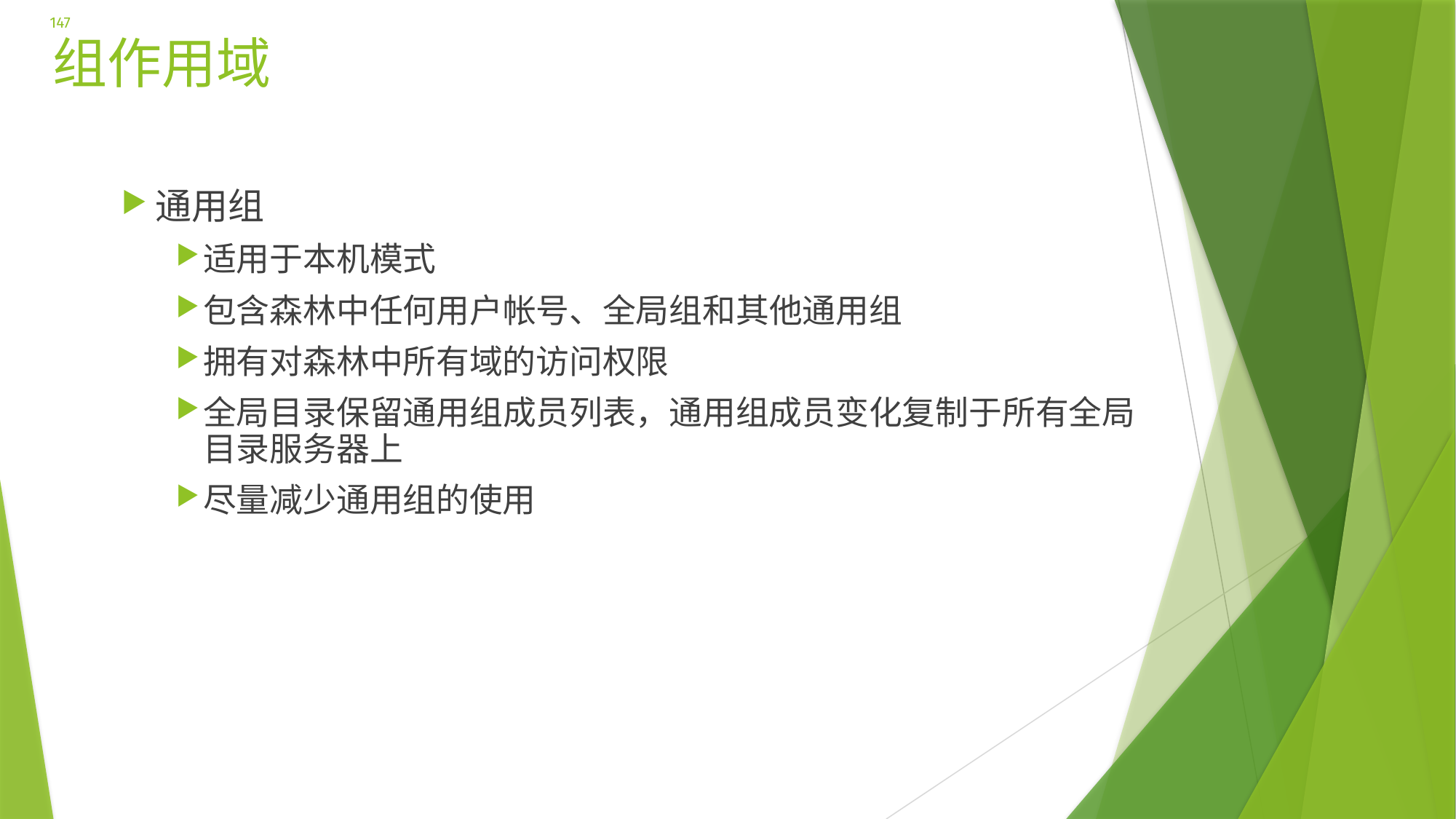

147
# 组作用域
通用组
适用于本机模式
包含森林中任何用户帐号、全局组和其他通用组
拥有对森林中所有域的访问权限
全局目录保留通用组成员列表，通用组成员变化复制于所有全局目录服务器上
尽量减少通用组的使用